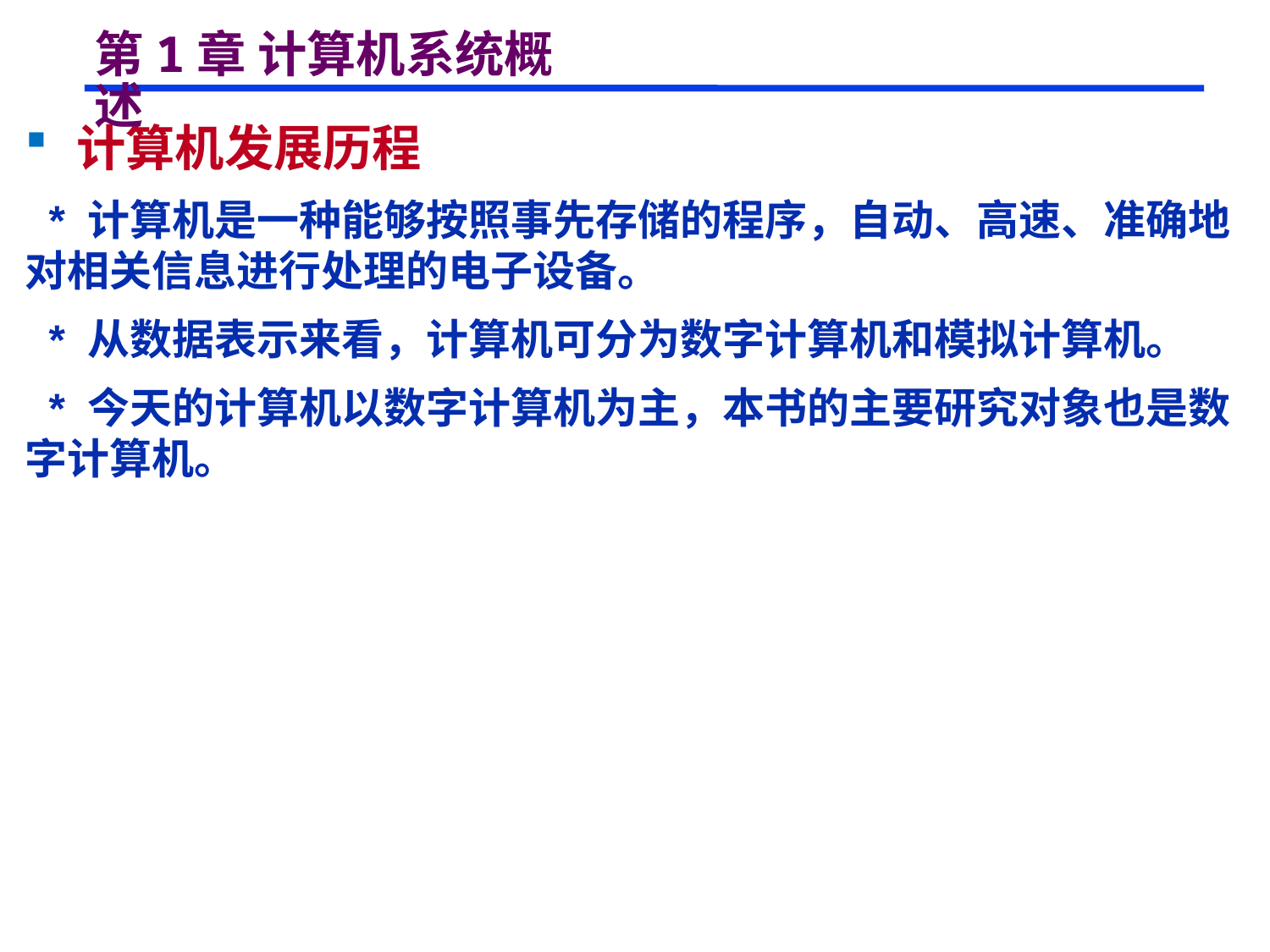

# 第1章 计算机系统概述
 计算机发展历程
  * 计算机是一种能够按照事先存储的程序，自动、高速、准确地对相关信息进行处理的电子设备。
  * 从数据表示来看，计算机可分为数字计算机和模拟计算机。
  * 今天的计算机以数字计算机为主，本书的主要研究对象也是数字计算机。